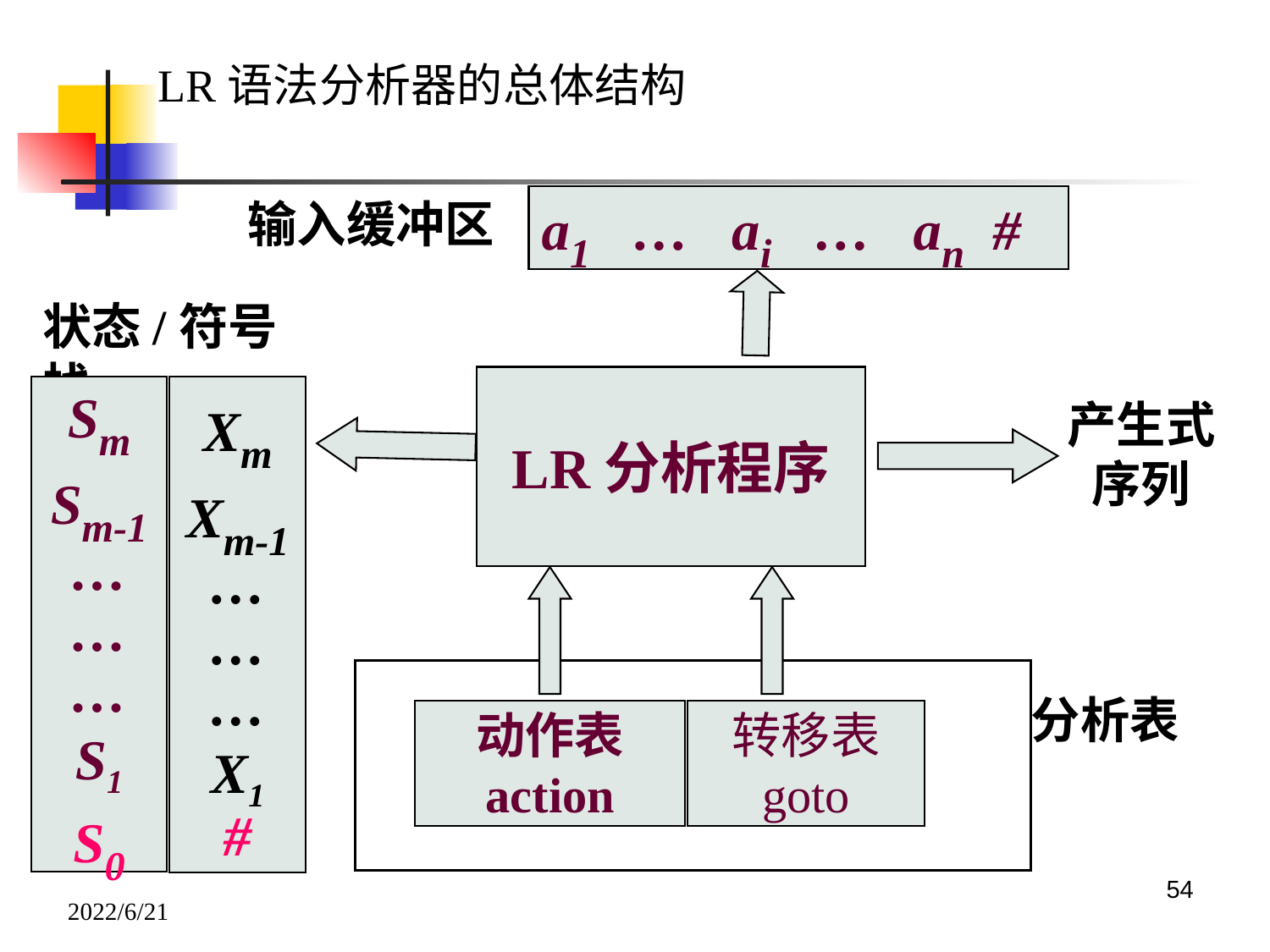

LR语法分析器的总体结构
输入缓冲区
a1   …   ai   …   an  #

状态/符号栈
LR分析程序
Sm
Sm-1
…
…
…
S1
S0
Xm
Xm-1
…
…
…
X1
#
产生式
序列

分析表
动作表
action
转移表
goto
54
2022/6/21